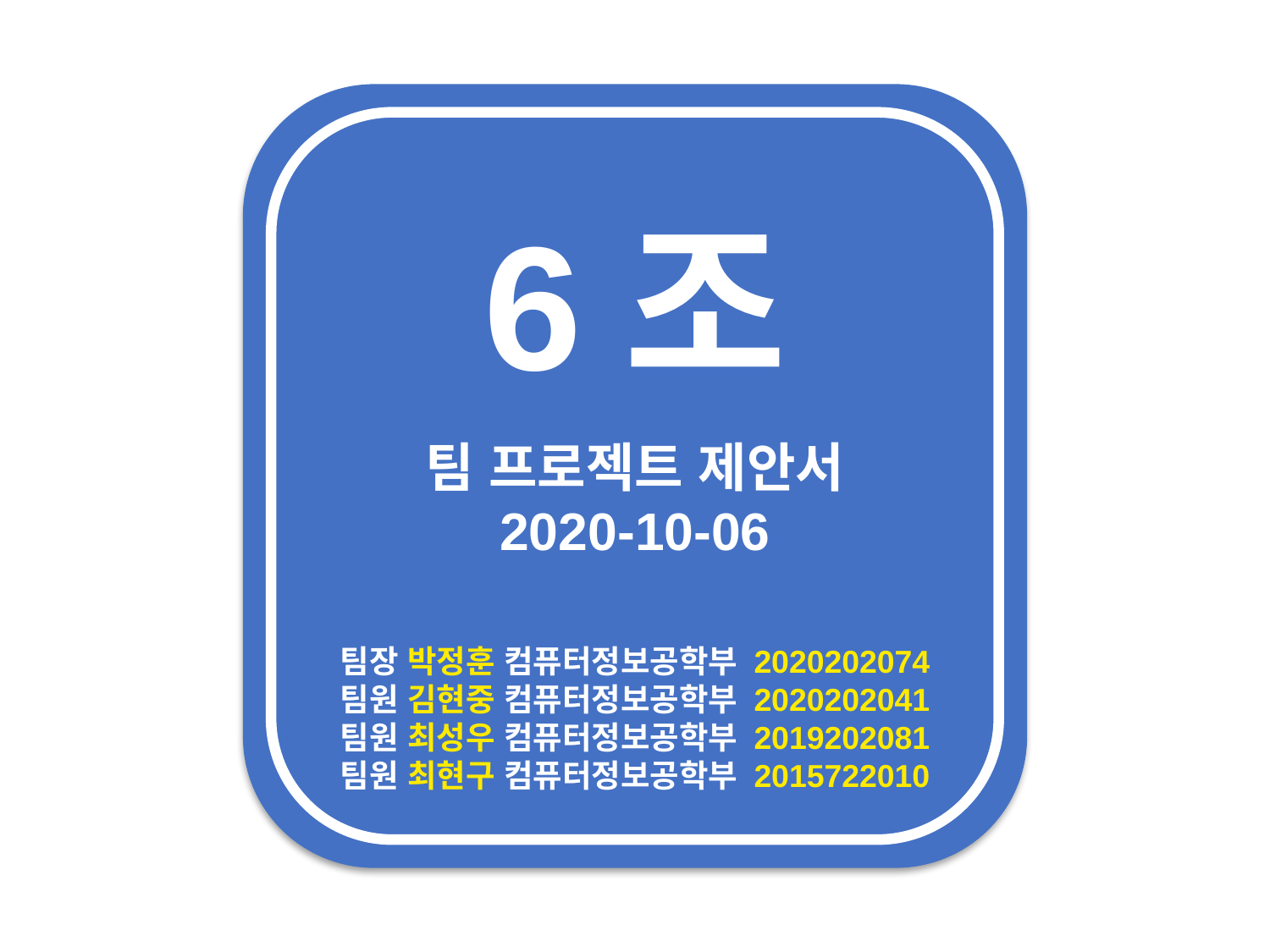

6조
팀 프로젝트 제안서
2020-10-06
팀장 박정훈 컴퓨터정보공학부 2020202074
팀원 김현중 컴퓨터정보공학부 2020202041
팀원 최성우 컴퓨터정보공학부 2019202081
팀원 최현구 컴퓨터정보공학부 2015722010